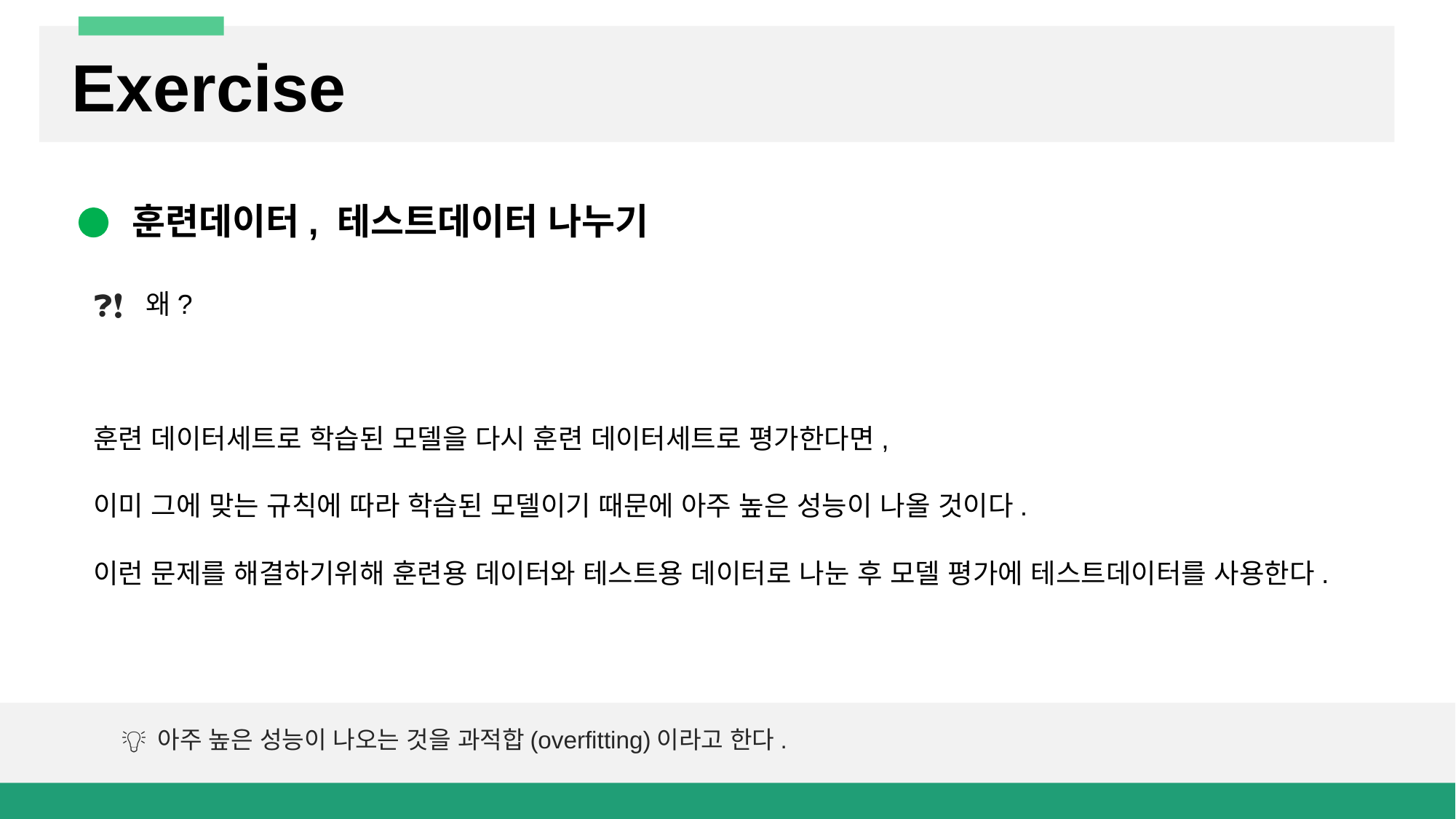

# Exercise
훈련데이터, 테스트데이터 나누기

❓❗  왜?

훈련 데이터세트로 학습된 모델을 다시 훈련 데이터세트로 평가한다면,
이미 그에 맞는 규칙에 따라 학습된 모델이기 때문에 아주 높은 성능이 나올 것이다.
이런 문제를 해결하기위해 훈련용 데이터와 테스트용 데이터로 나눈 후 모델 평가에 테스트데이터를 사용한다.

💡 아주 높은 성능이 나오는 것을 과적합(overfitting)이라고 한다.